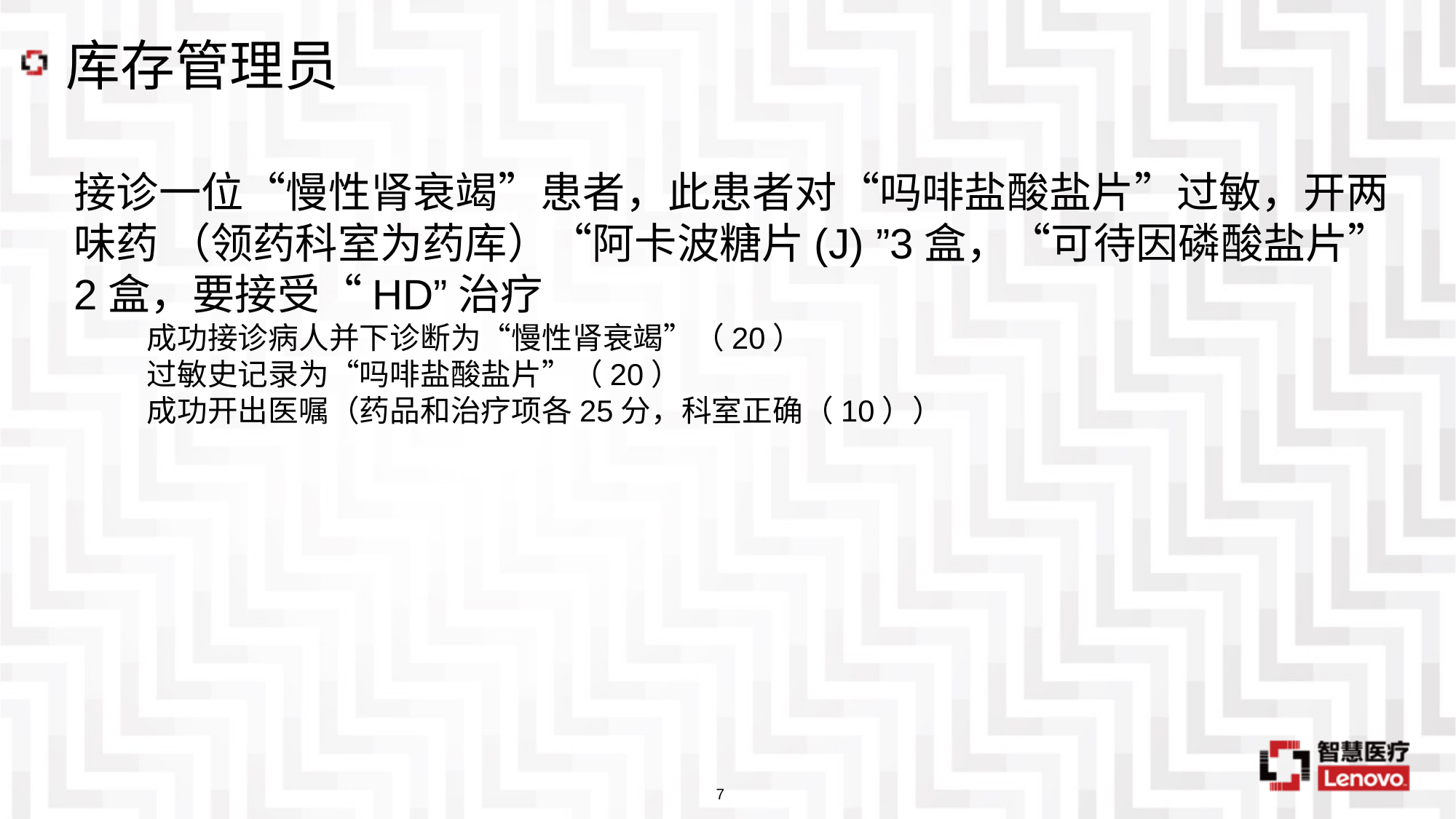

# 库存管理员
接诊一位“慢性肾衰竭”患者，此患者对“吗啡盐酸盐片”过敏，开两味药 （领药科室为药库）“阿卡波糖片(J) ”3盒，“可待因磷酸盐片”2盒，要接受“HD”治疗
成功接诊病人并下诊断为“慢性肾衰竭”（20）
过敏史记录为“吗啡盐酸盐片”（20）
成功开出医嘱（药品和治疗项各25分，科室正确（10））